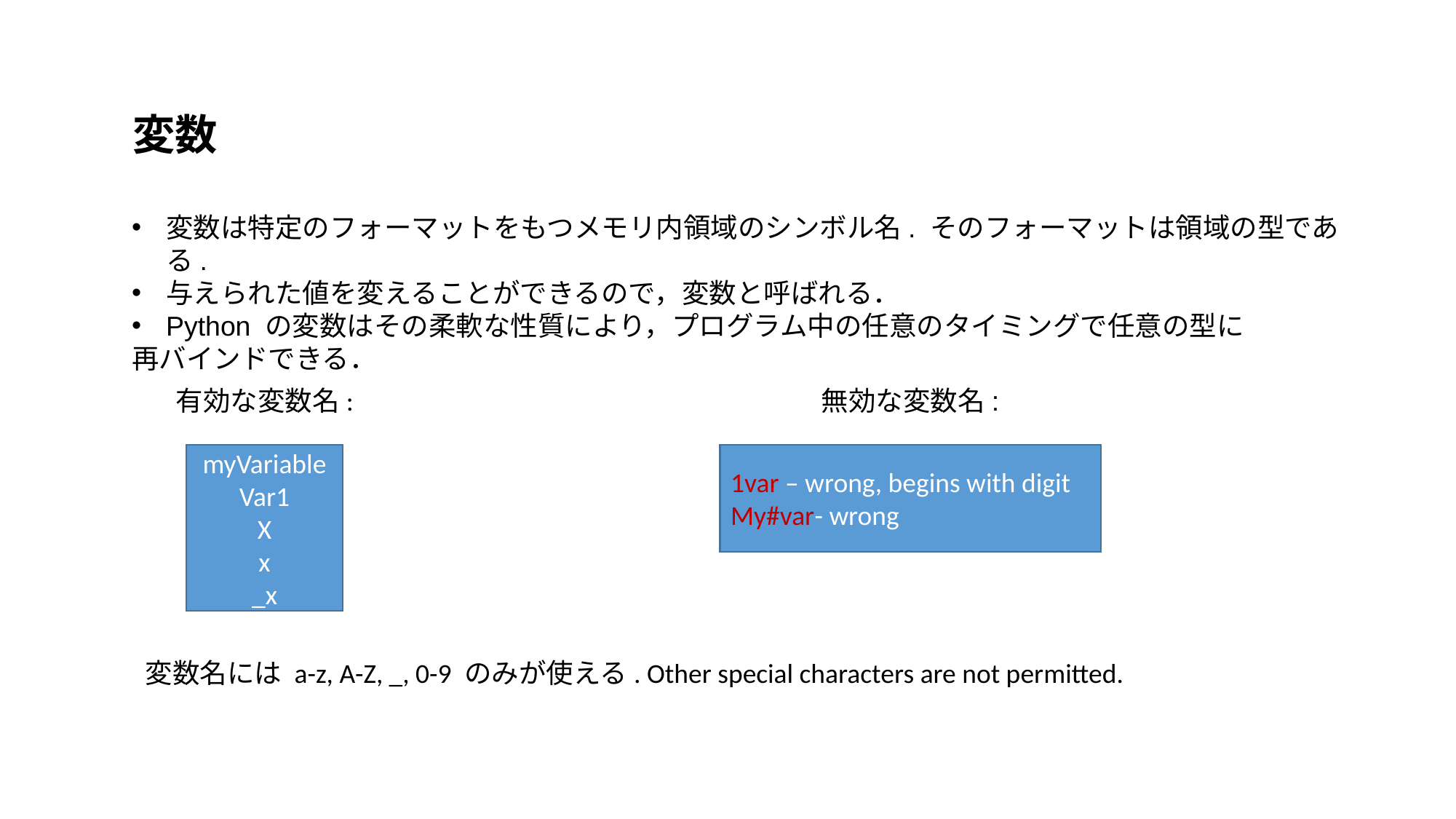

変数
変数は特定のフォーマットをもつメモリ内領域のシンボル名. そのフォーマットは領域の型である.
与えられた値を変えることができるので，変数と呼ばれる．
Python の変数はその柔軟な性質により，プログラム中の任意のタイミングで任意の型に
再バインドできる．
有効な変数名:
無効な変数名:
1var – wrong, begins with digit
My#var- wrong
myVariable
Var1
X
x
_x
変数名には a-z, A-Z, _, 0-9 のみが使える. Other special characters are not permitted.